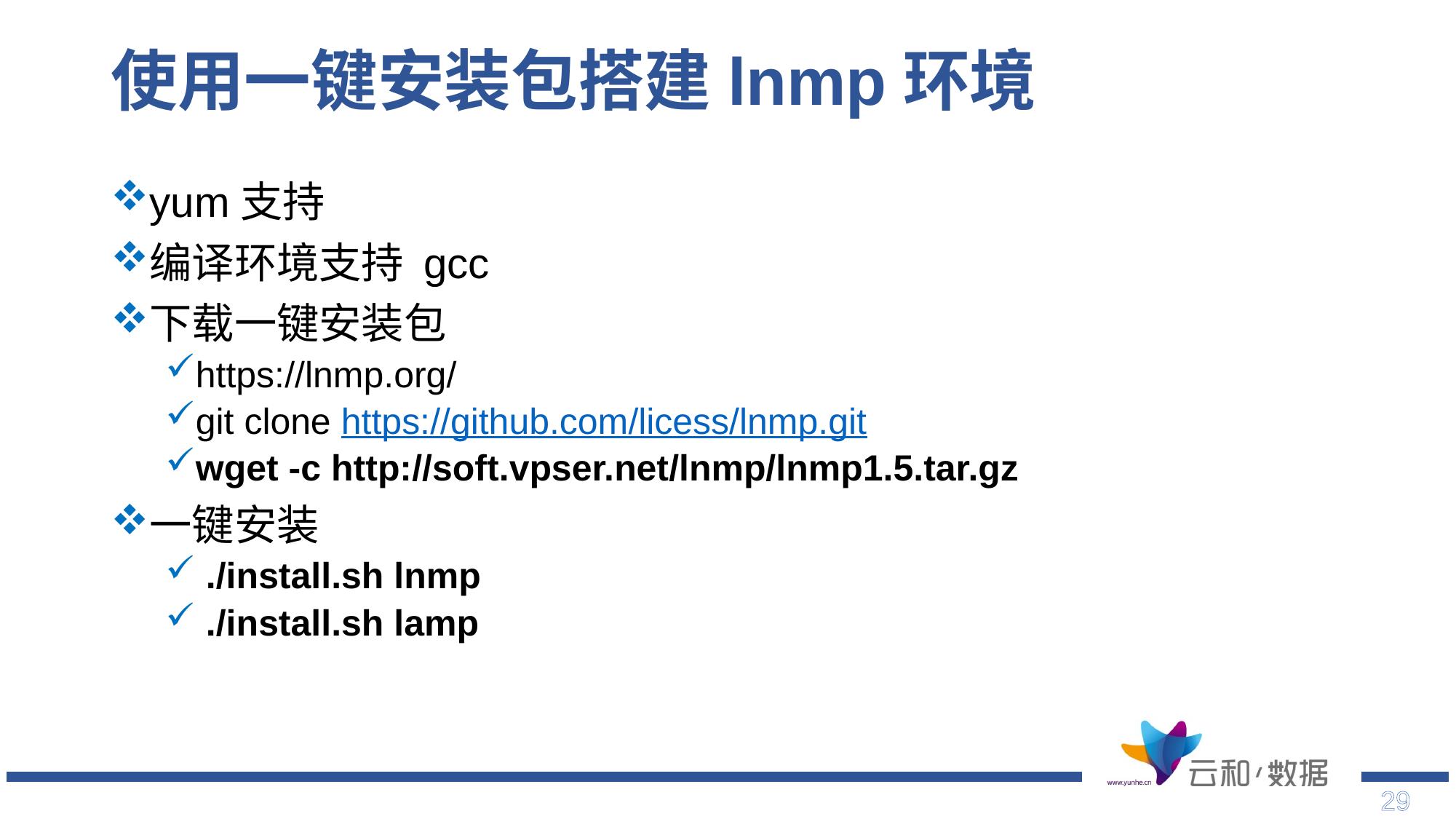

# 使用一键安装包搭建lnmp环境
yum支持
编译环境支持 gcc
下载一键安装包
https://lnmp.org/
git clone https://github.com/licess/lnmp.git
wget -c http://soft.vpser.net/lnmp/lnmp1.5.tar.gz
一键安装
 ./install.sh lnmp
 ./install.sh lamp